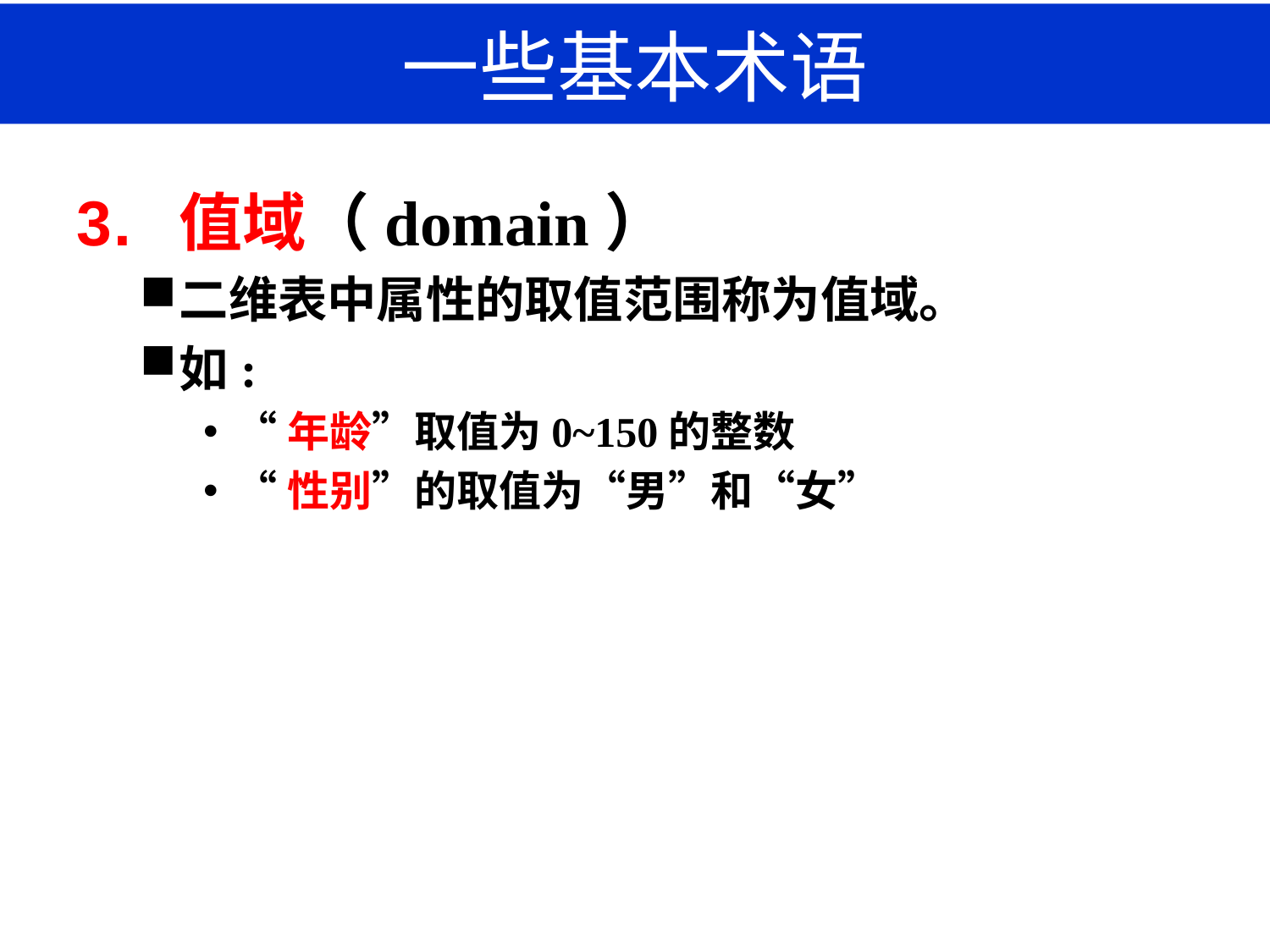

# 一些基本术语
值域（domain）
二维表中属性的取值范围称为值域。
如:
“年龄”取值为0~150的整数
“性别”的取值为“男”和“女”